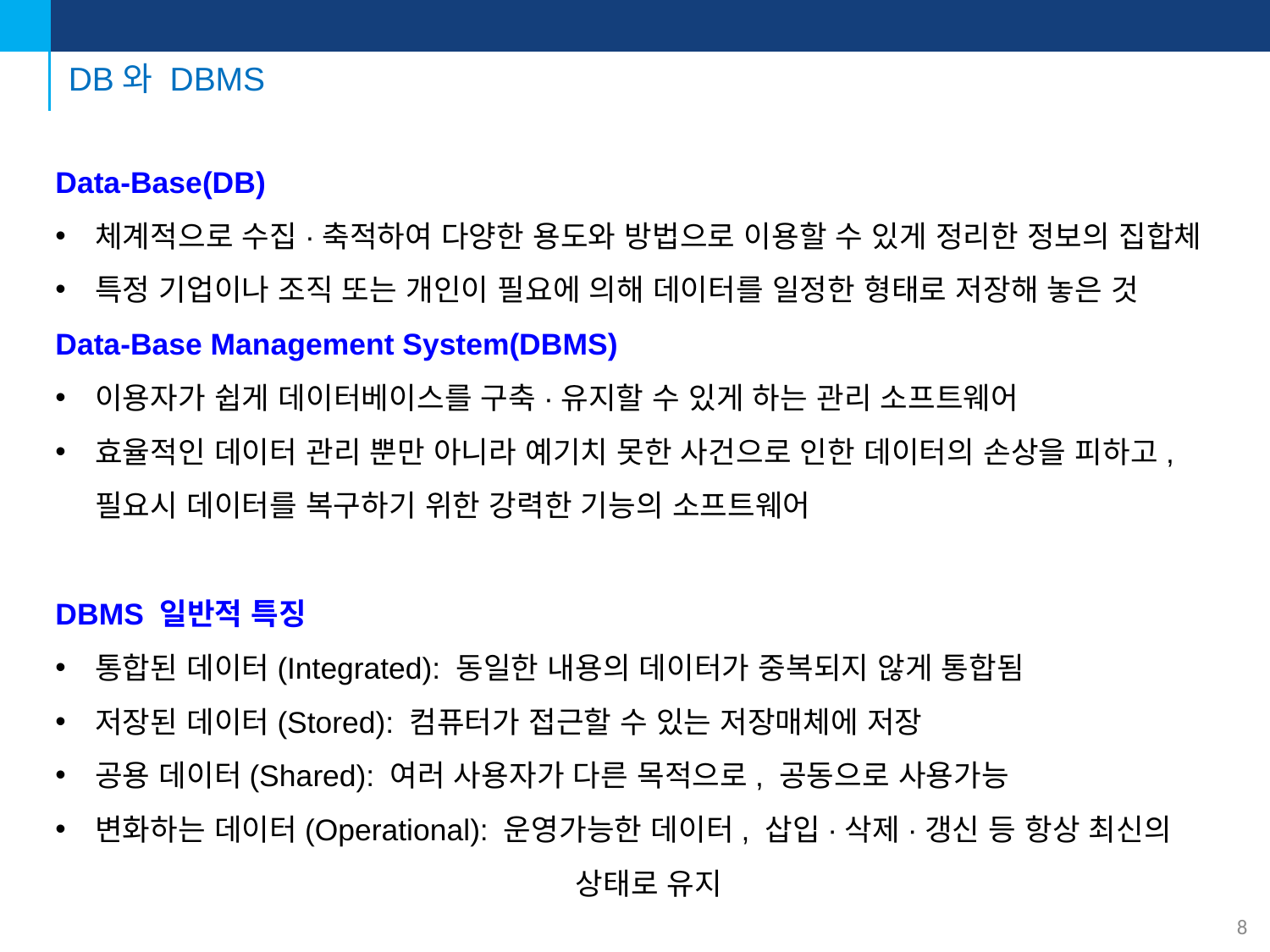

# DB와 DBMS
Data-Base(DB)
체계적으로 수집·축적하여 다양한 용도와 방법으로 이용할 수 있게 정리한 정보의 집합체
특정 기업이나 조직 또는 개인이 필요에 의해 데이터를 일정한 형태로 저장해 놓은 것
Data-Base Management System(DBMS)
이용자가 쉽게 데이터베이스를 구축·유지할 수 있게 하는 관리 소프트웨어
효율적인 데이터 관리 뿐만 아니라 예기치 못한 사건으로 인한 데이터의 손상을 피하고, 필요시 데이터를 복구하기 위한 강력한 기능의 소프트웨어

DBMS 일반적 특징
통합된 데이터(Integrated): 동일한 내용의 데이터가 중복되지 않게 통합됨
저장된 데이터(Stored): 컴퓨터가 접근할 수 있는 저장매체에 저장
공용 데이터(Shared): 여러 사용자가 다른 목적으로, 공동으로 사용가능
변화하는 데이터(Operational): 운영가능한 데이터, 삽입·삭제·갱신 등 항상 최신의
                                                         상태로 유지
8